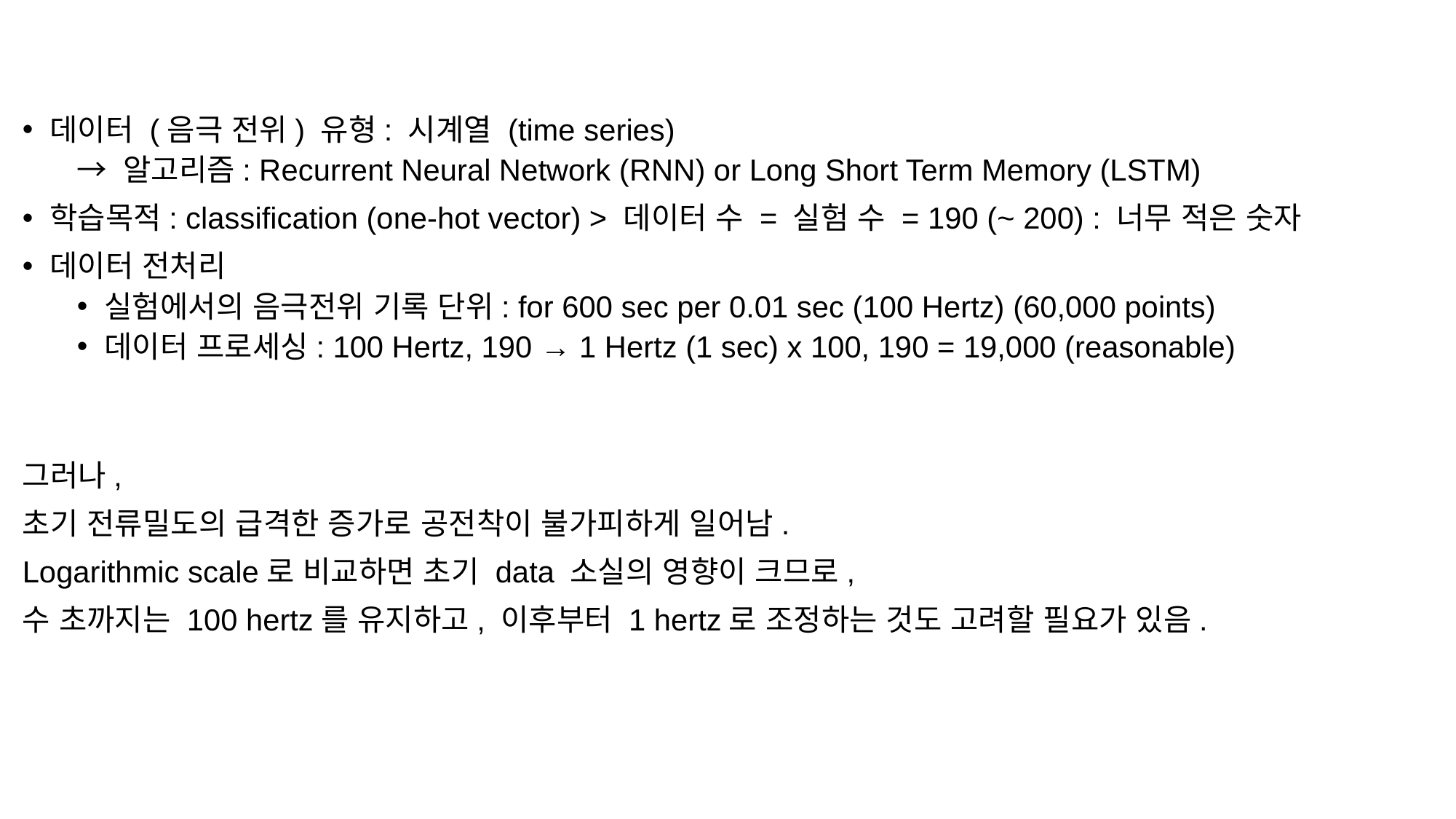

#
데이터 (음극 전위) 유형: 시계열 (time series)
→ 알고리즘: Recurrent Neural Network (RNN) or Long Short Term Memory (LSTM)
학습목적: classification (one-hot vector) > 데이터 수 = 실험 수 = 190 (~ 200) : 너무 적은 숫자
데이터 전처리
실험에서의 음극전위 기록 단위: for 600 sec per 0.01 sec (100 Hertz) (60,000 points)
데이터 프로세싱: 100 Hertz, 190 → 1 Hertz (1 sec) x 100, 190 = 19,000 (reasonable)

그러나,
초기 전류밀도의 급격한 증가로 공전착이 불가피하게 일어남.
Logarithmic scale로 비교하면 초기 data 소실의 영향이 크므로,
수 초까지는 100 hertz를 유지하고, 이후부터 1 hertz로 조정하는 것도 고려할 필요가 있음.